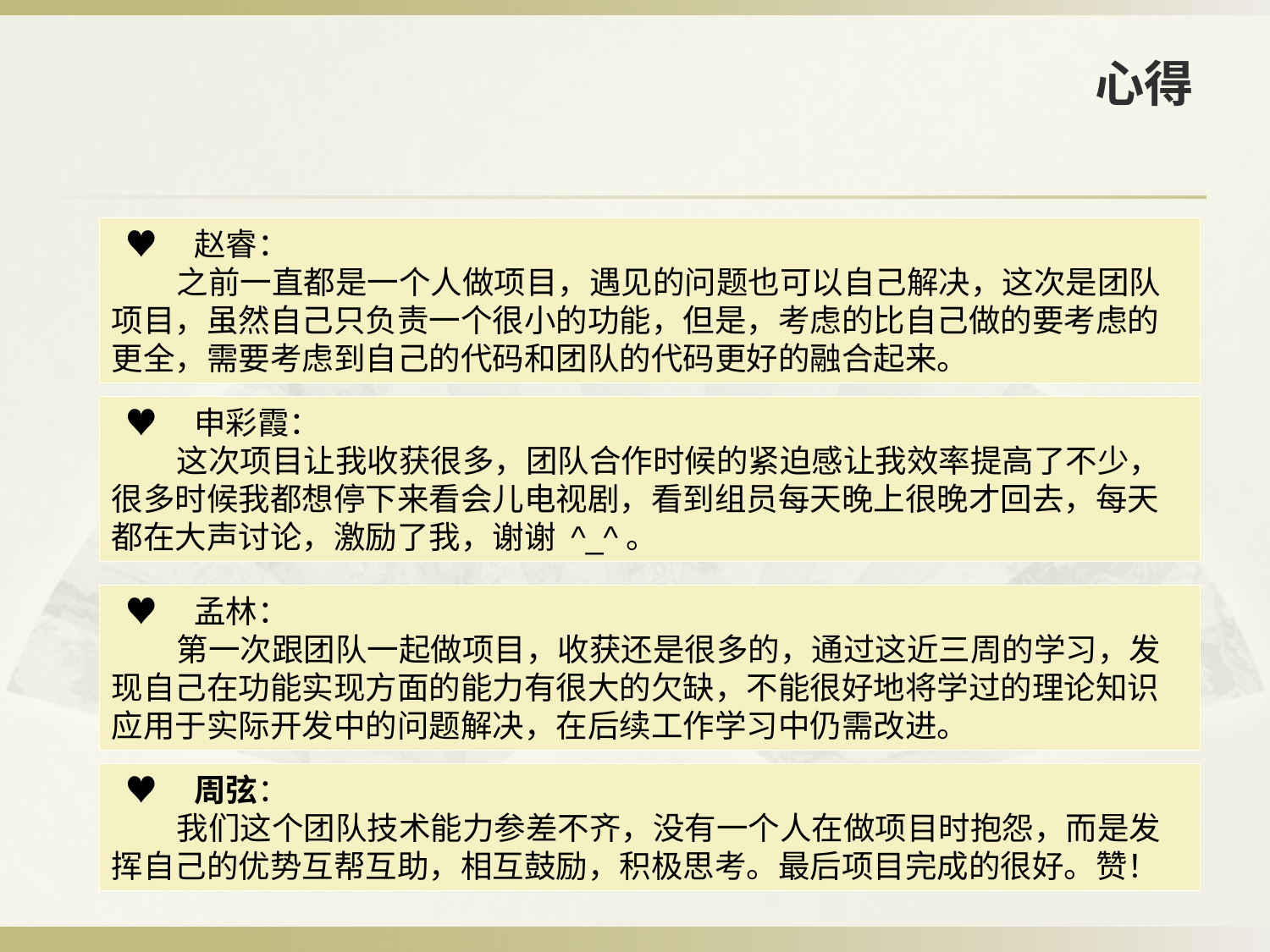

# 心得
  ♥    赵睿：
        之前一直都是一个人做项目，遇见的问题也可以自己解决，这次是团队项目，虽然自己只负责一个很小的功能，但是，考虑的比自己做的要考虑的更全，需要考虑到自己的代码和团队的代码更好的融合起来。
  ♥    申彩霞：
        这次项目让我收获很多，团队合作时候的紧迫感让我效率提高了不少，很多时候我都想停下来看会儿电视剧，看到组员每天晚上很晚才回去，每天都在大声讨论，激励了我，谢谢 ^_^。
  ♥    孟林：
        第一次跟团队一起做项目，收获还是很多的，通过这近三周的学习，发现自己在功能实现方面的能力有很大的欠缺，不能很好地将学过的理论知识应用于实际开发中的问题解决，在后续工作学习中仍需改进。
  ♥    周弦：
        我们这个团队技术能力参差不齐，没有一个人在做项目时抱怨，而是发挥自己的优势互帮互助，相互鼓励，积极思考。最后项目完成的很好。赞！